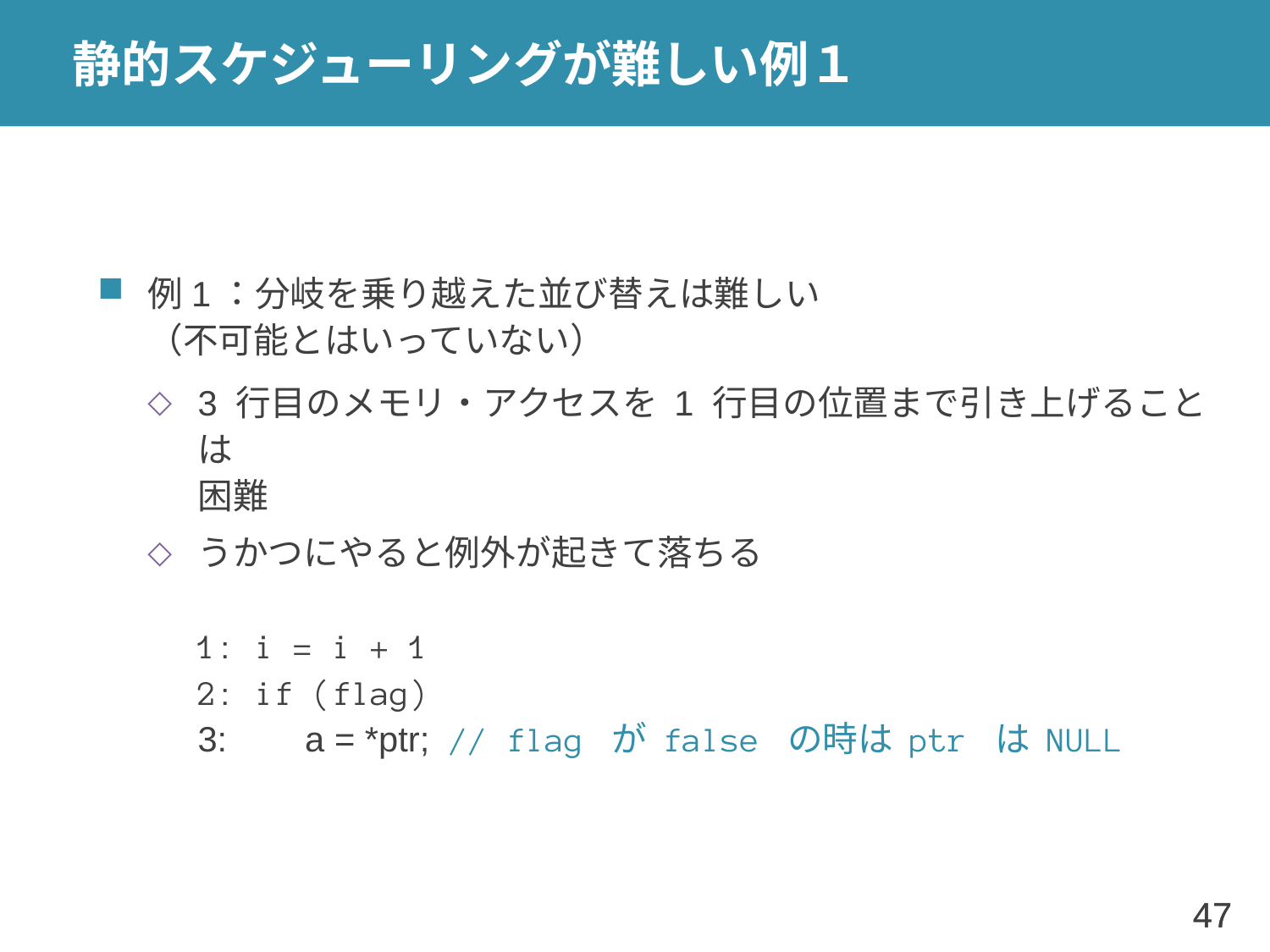

# 静的スケジューリングが難しい例１
例1：分岐を乗り越えた並び替えは難しい
（不可能とはいっていない）
3 行目のメモリ・アクセスを 1 行目の位置まで引き上げることは
困難
うかつにやると例外が起きて落ちる
1: i = i + 1
2: if (flag)
3:        a = *ptr;  // flag が false の時は ptr は NULL